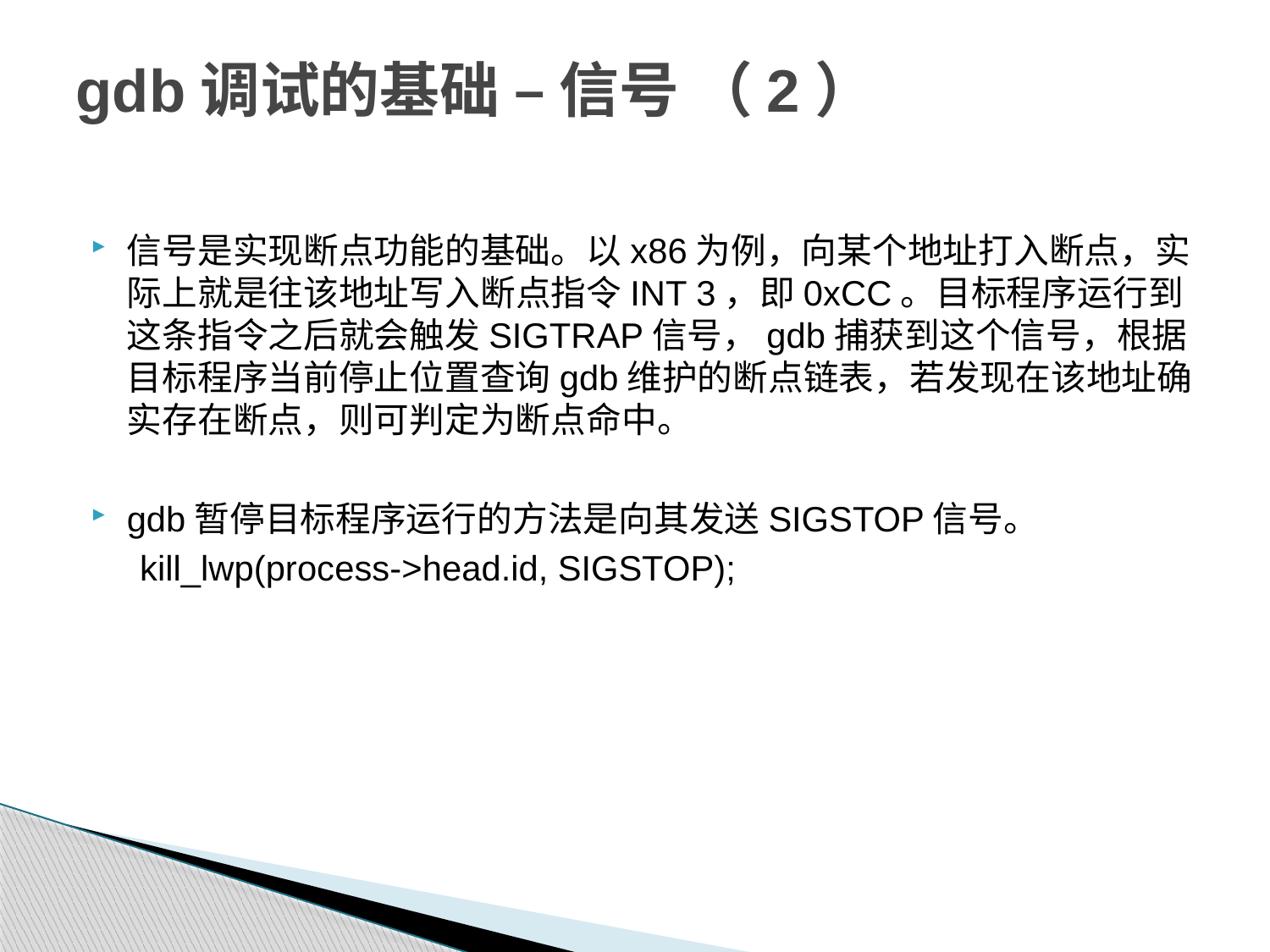

# gdb调试的基础 – 信号 （2）
信号是实现断点功能的基础。以x86为例，向某个地址打入断点，实际上就是往该地址写入断点指令INT 3，即0xCC。目标程序运行到这条指令之后就会触发SIGTRAP信号，gdb捕获到这个信号，根据目标程序当前停止位置查询gdb维护的断点链表，若发现在该地址确实存在断点，则可判定为断点命中。

gdb暂停目标程序运行的方法是向其发送SIGSTOP信号。
     kill_lwp(process->head.id, SIGSTOP);